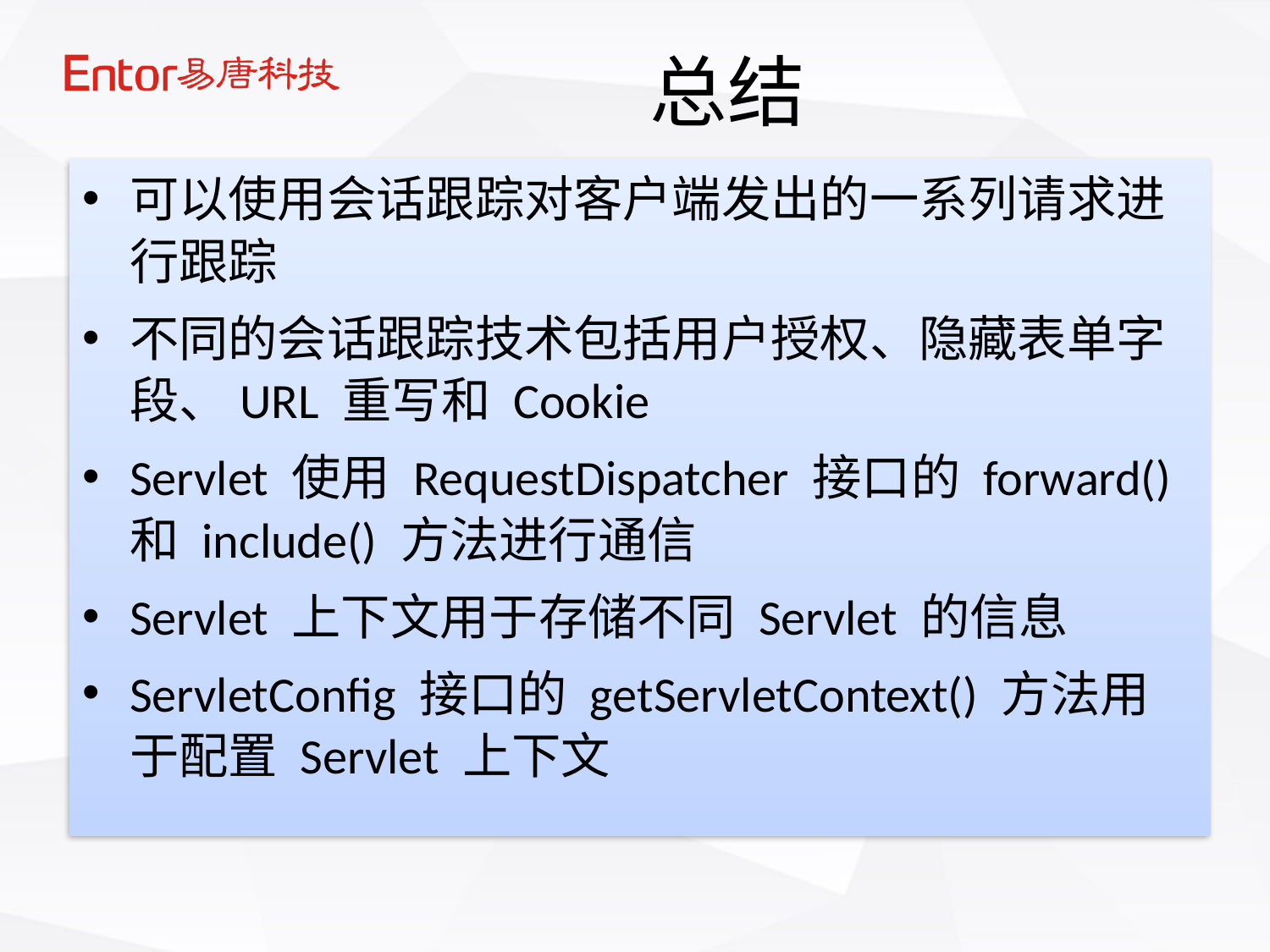

# 总结
可以使用会话跟踪对客户端发出的一系列请求进行跟踪
不同的会话跟踪技术包括用户授权、隐藏表单字段、URL 重写和 Cookie
Servlet 使用 RequestDispatcher 接口的 forward() 和 include() 方法进行通信
Servlet 上下文用于存储不同 Servlet 的信息
ServletConfig 接口的 getServletContext() 方法用于配置 Servlet 上下文